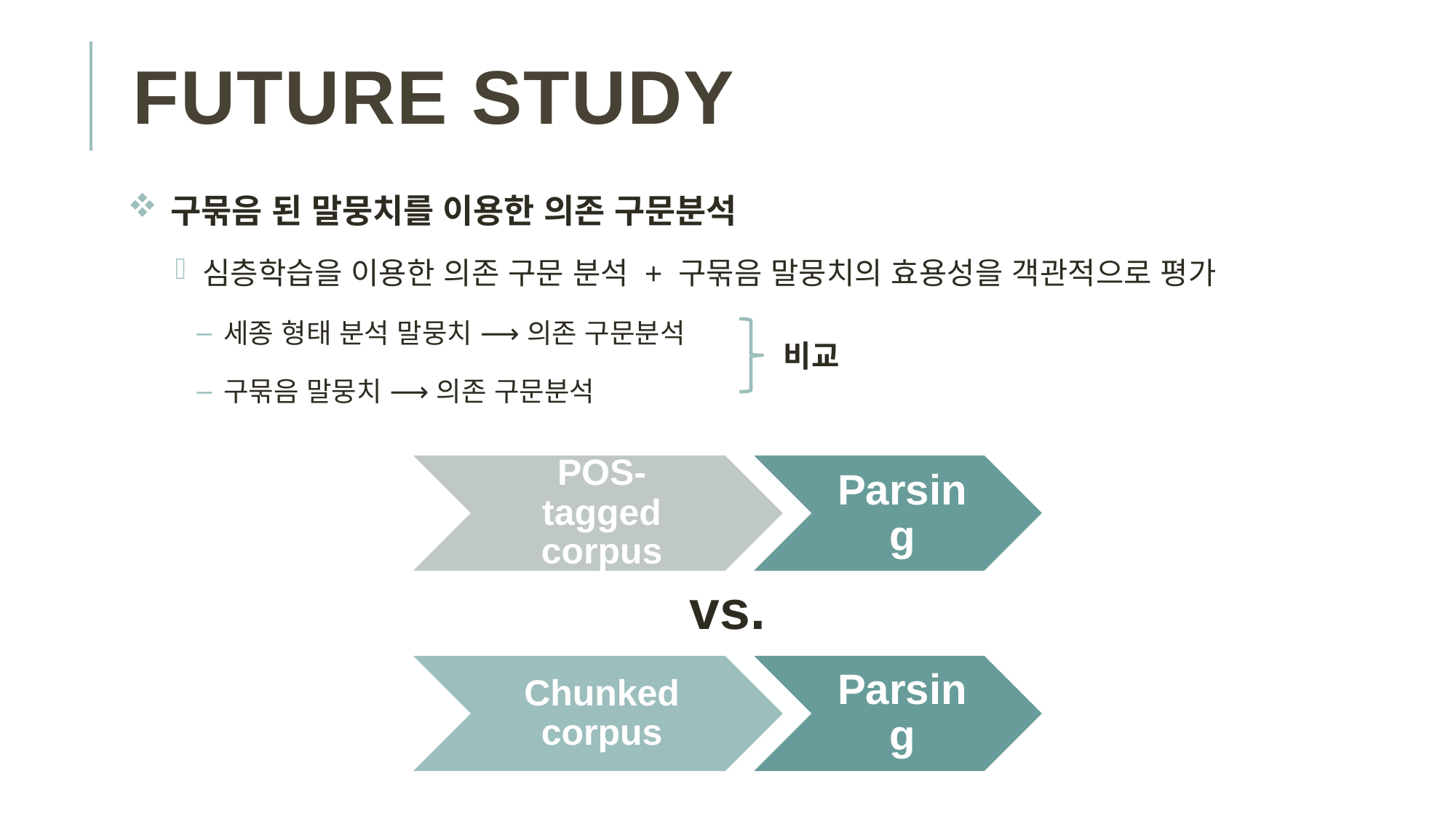

# Future study
구묶음 된 말뭉치를 이용한 의존 구문분석
심층학습을 이용한 의존 구문 분석 + 구묶음 말뭉치의 효용성을 객관적으로 평가
세종 형태 분석 말뭉치 ⟶ 의존 구문분석
구묶음 말뭉치 ⟶ 의존 구문분석

비교

POS-tagged corpus

Parsing
Chunked corpus

Parsing

vs.